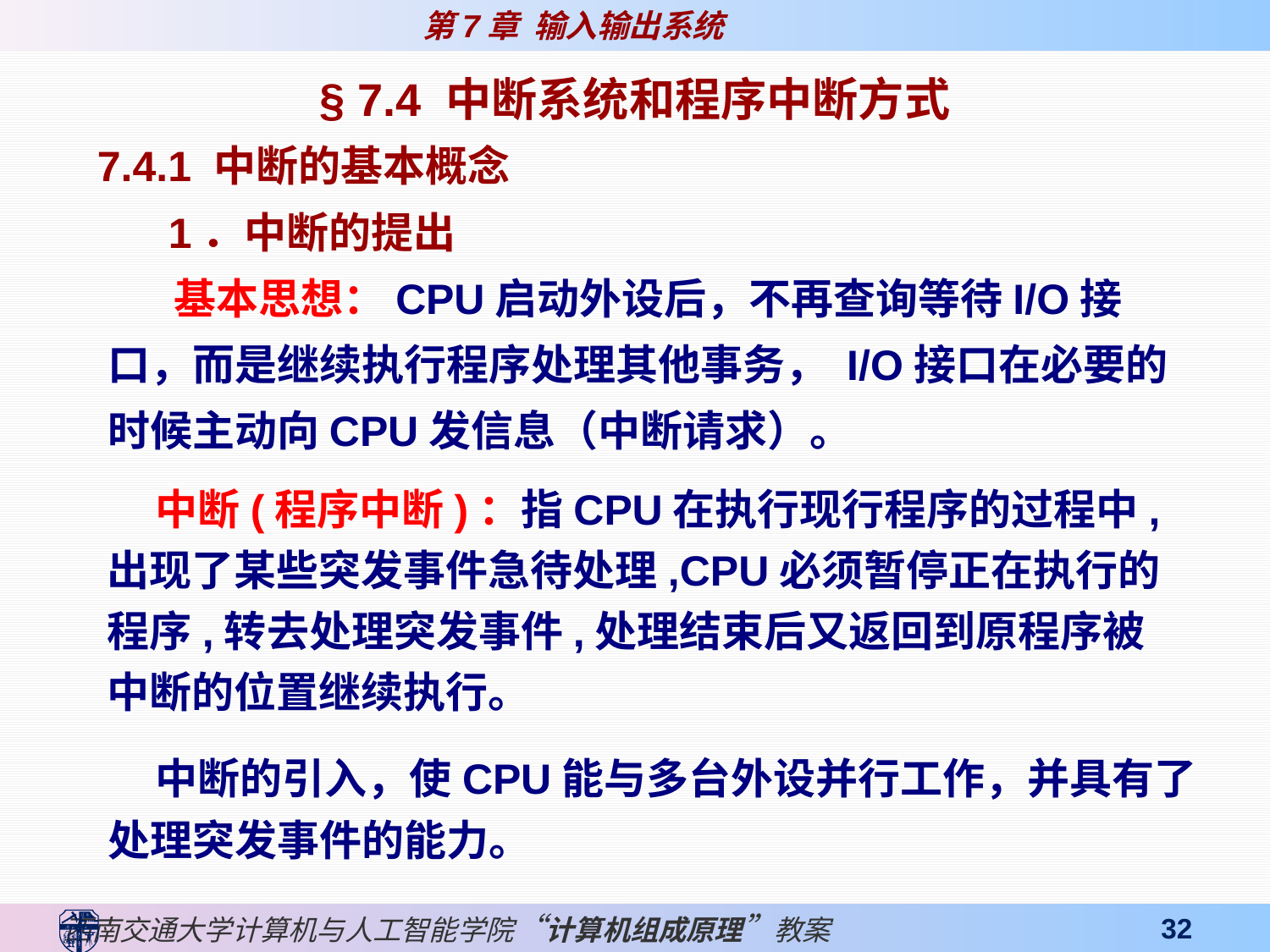

§ 7.4 中断系统和程序中断方式
7.4.1 中断的基本概念
  1．中断的提出
  基本思想：CPU启动外设后，不再查询等待I/O接口，而是继续执行程序处理其他事务， I/O接口在必要的时候主动向CPU发信息（中断请求）。
    中断(程序中断)：指CPU在执行现行程序的过程中,出现了某些突发事件急待处理,CPU必须暂停正在执行的程序,转去处理突发事件,处理结束后又返回到原程序被中断的位置继续执行。
    中断的引入，使CPU能与多台外设并行工作，并具有了处理突发事件的能力。